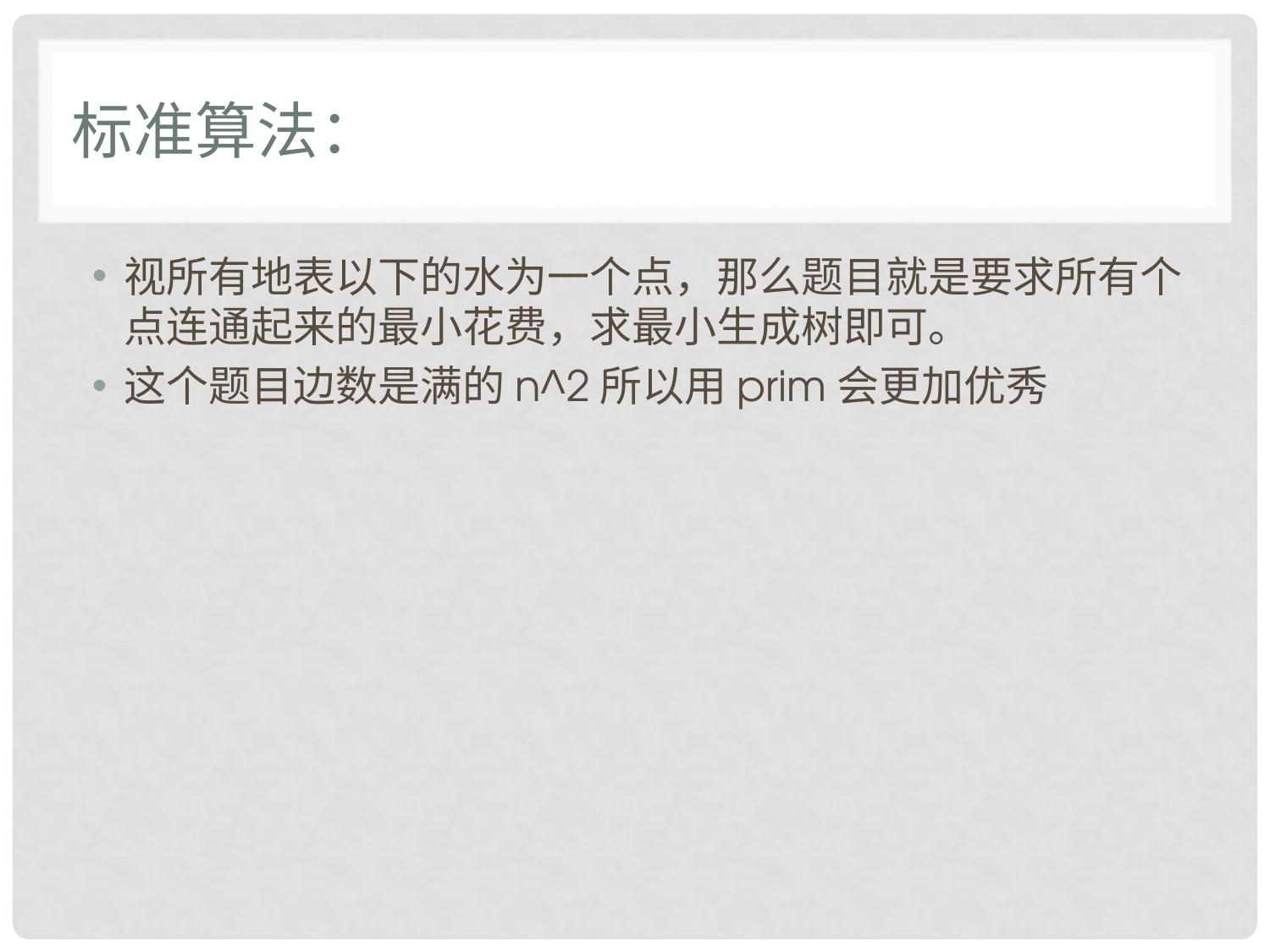

# 标准算法：
视所有地表以下的水为一个点，那么题目就是要求所有个点连通起来的最小花费，求最小生成树即可。
这个题目边数是满的n^2所以用prim会更加优秀